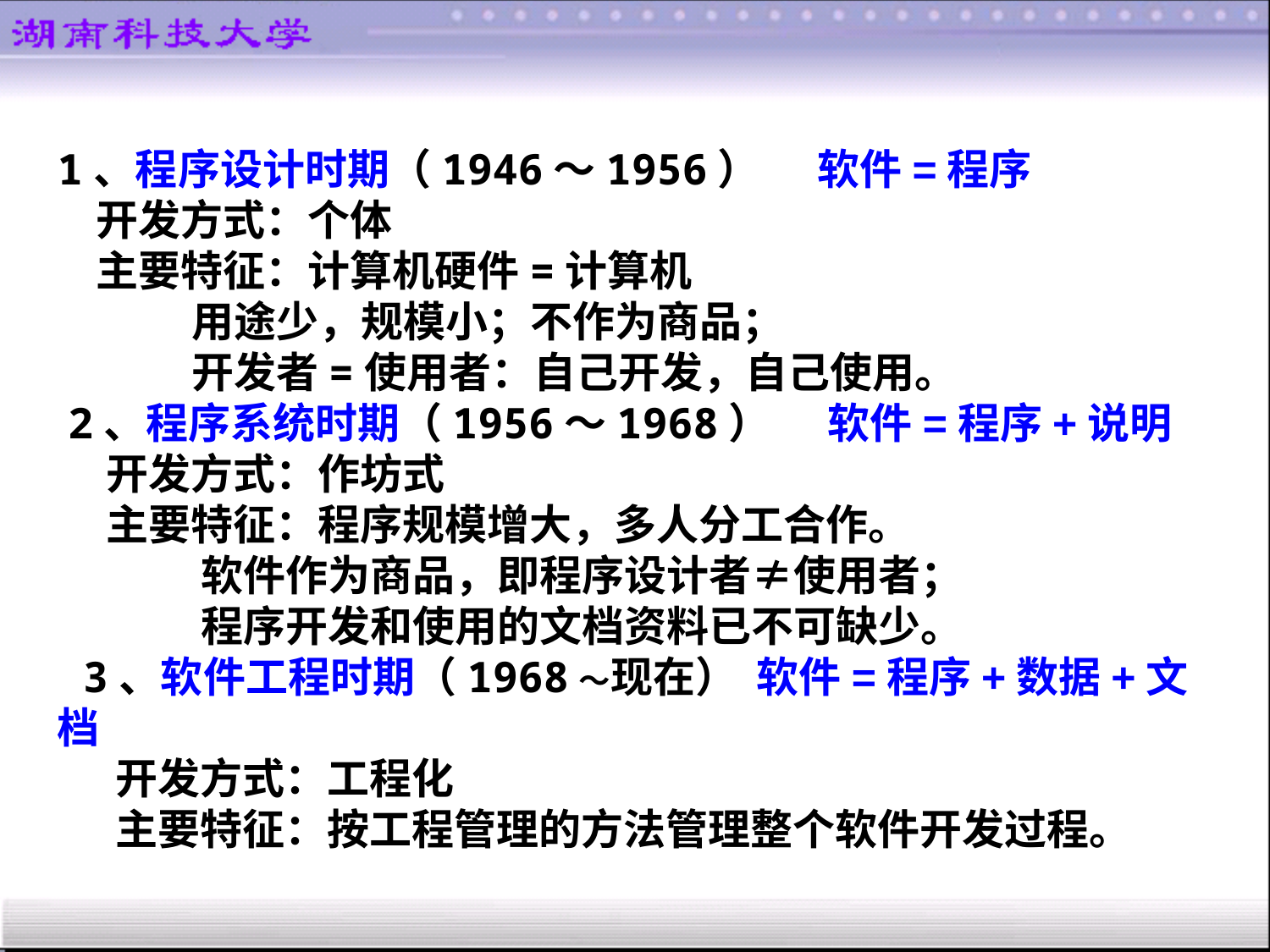

1、程序设计时期（1946～1956）      软件=程序
   开发方式：个体
   主要特征：计算机硬件=计算机
             用途少，规模小；不作为商品；
             开发者=使用者：自己开发，自己使用。
 2、程序系统时期（1956～1968）      软件=程序+说明
    开发方式：作坊式
    主要特征：程序规模增大，多人分工合作。
              软件作为商品，即程序设计者≠使用者；
              程序开发和使用的文档资料已不可缺少。
 3、软件工程时期（1968～现在）  软件=程序+数据+文档
     开发方式：工程化
     主要特征：按工程管理的方法管理整个软件开发过程。